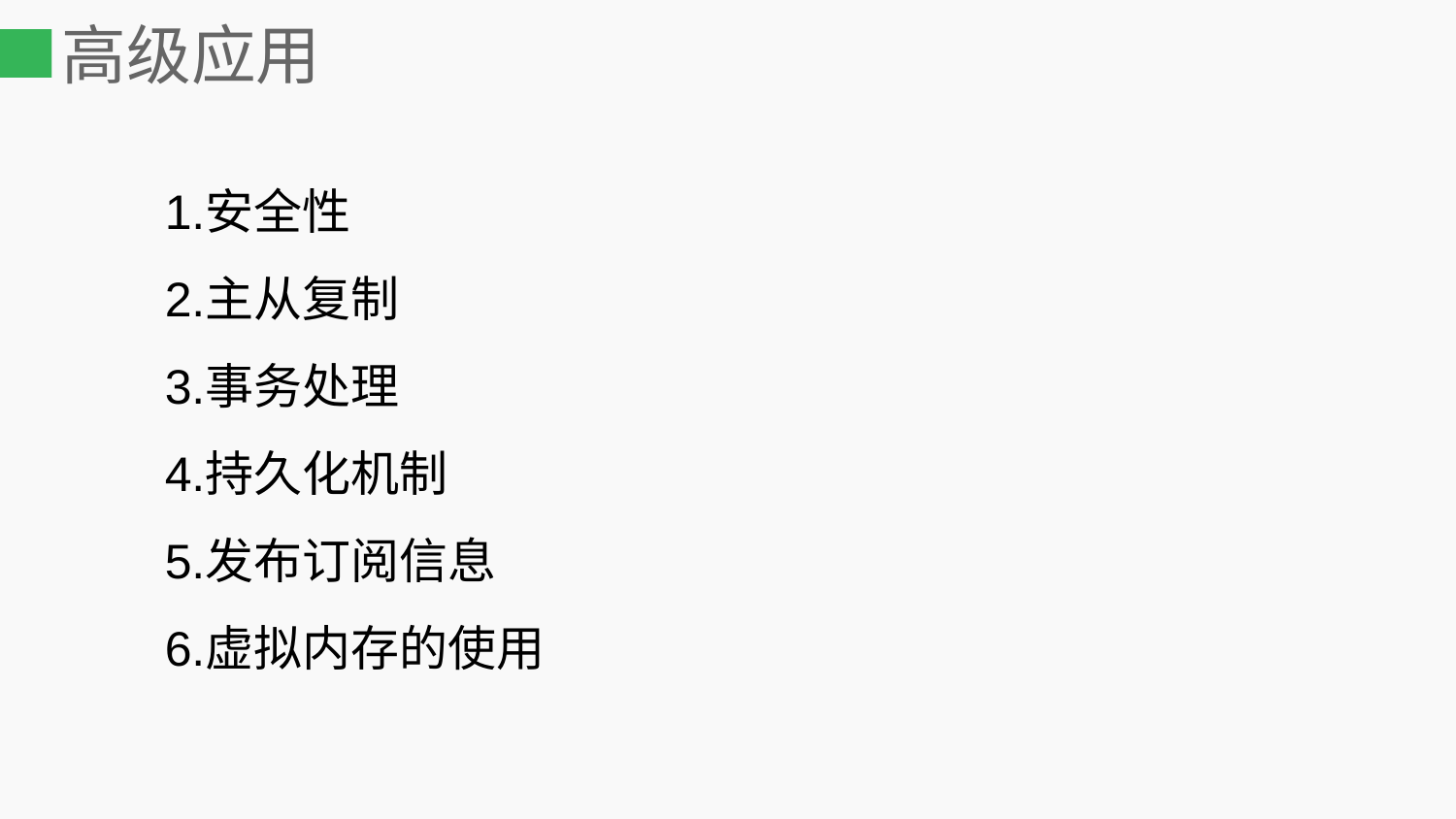

# 高级应用
安全性
主从复制
事务处理
持久化机制
发布订阅信息
虚拟内存的使用